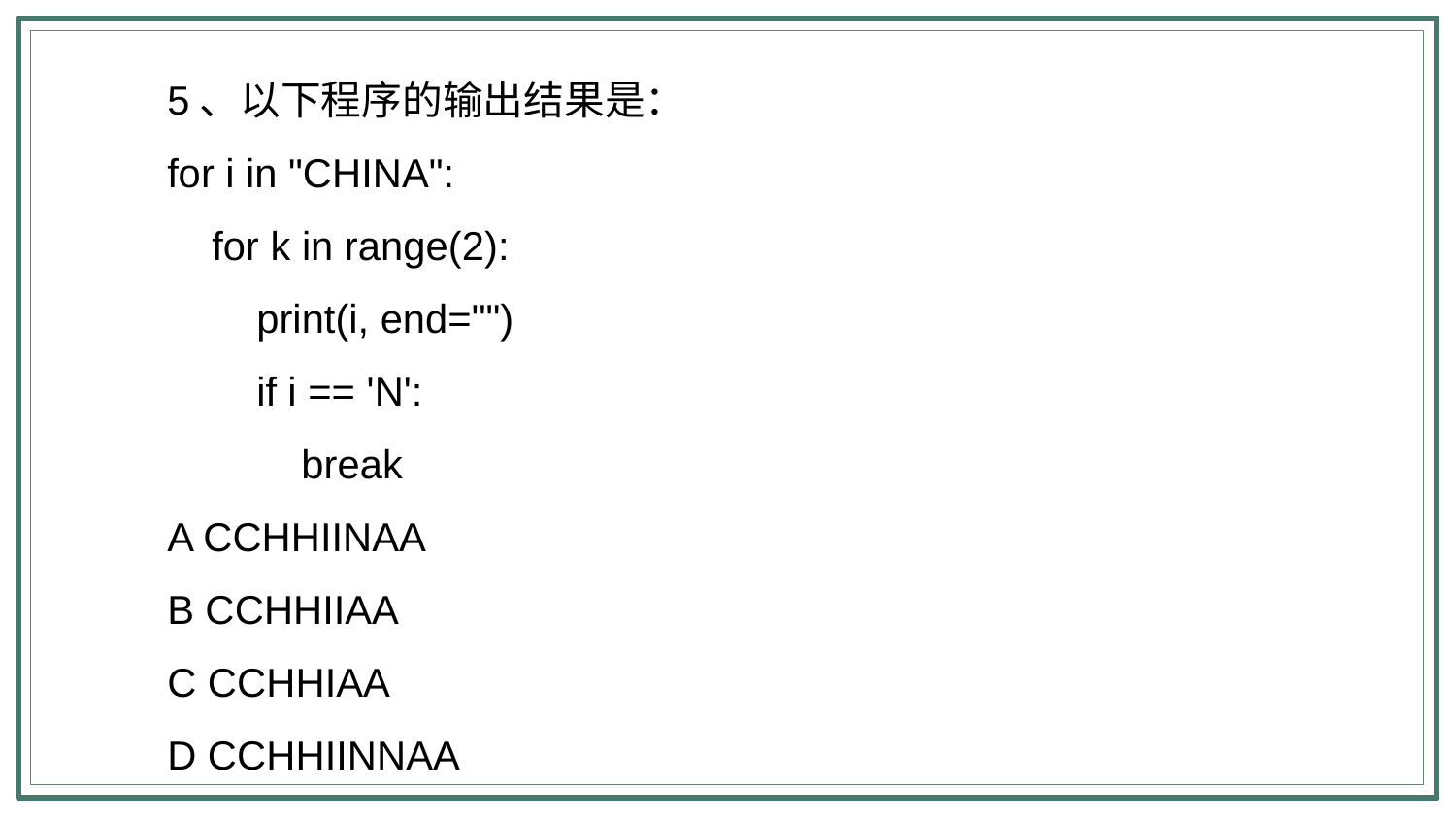

5、以下程序的输出结果是：‬‬‬‬‬‬‬‬‬‬‬‬‬‬‬‬‬‬‬‬‬‬‬‬‬‬‬‬‬‬‬‬‬‬‬‬‬‬‬‬‬‬‬‬‬‬‬‬‬‬‬‬‬‬‬‬‬‬‬‬‬‬‬‬‬‬‬‬‬‬‬‬‬‬‬‬‬‬‬‬‬‬‬‬‬‬‬‬‬‬‬‬‬‬‬‬
‬‬‬‬‬‬‬‬‬‬‬‬‬‬‬‬‬‬‬‬‬‬‬‬‬‬‬‬‬‬‬‬‬‬‬‬‬‬‬‬‬‬‬‬‬‬‬‬for i in "CHINA":‬‬‬‬‬‬‬‬‬‬‬‬‬‬‬‬‬‬‬‬‬‬‬‬‬‬‬‬‬‬‬‬‬‬‬‬‬‬‬‬‬‬‬‬‬‬‬‬
    for k in range(2):
        print(i, end="")
        if i == 'N':
            break
A CCHHIINAA
B CCHHIIAA
C CCHHIAA
D CCHHIINNAA